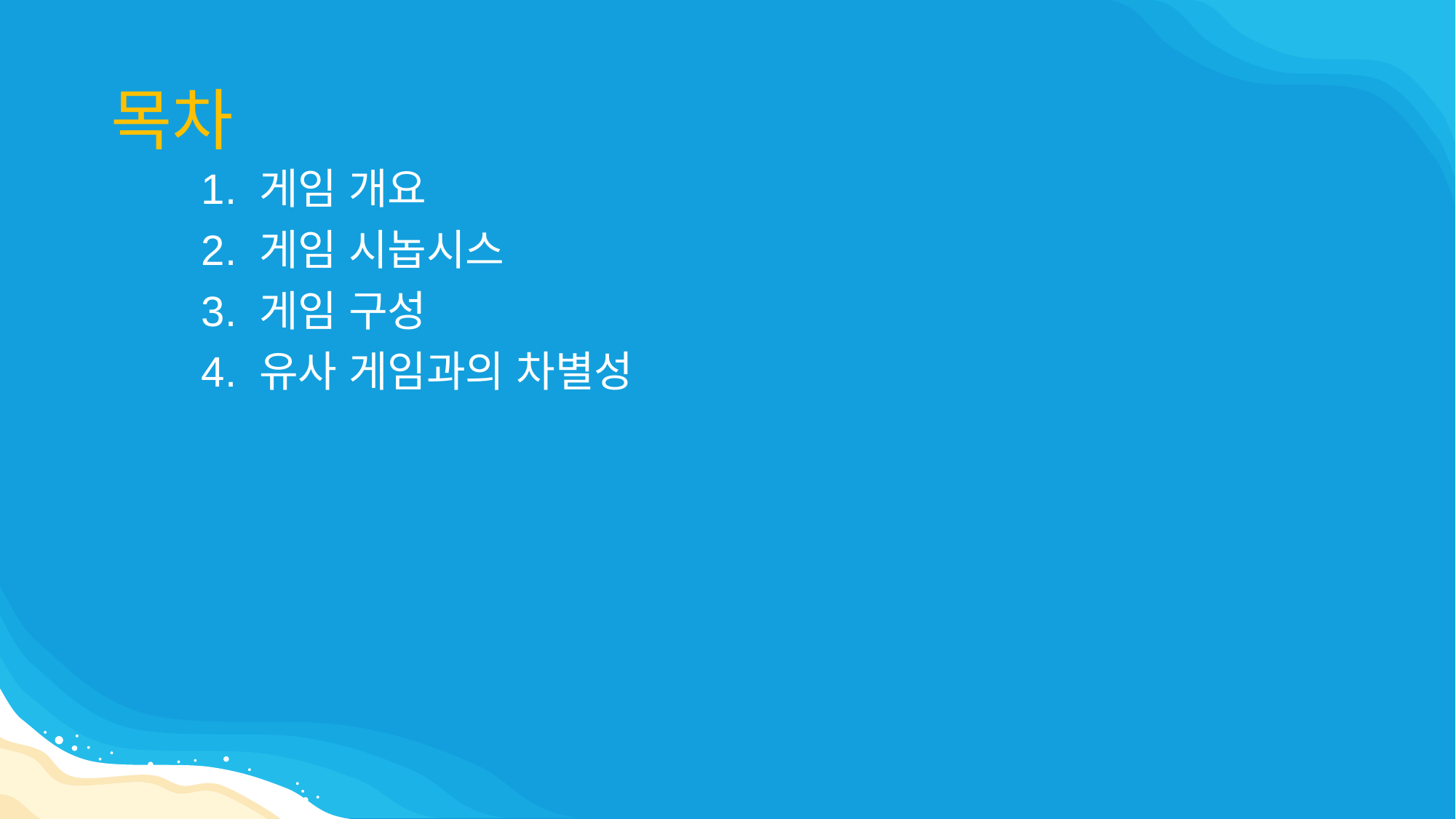

# 목차
1. 게임 개요
2. 게임 시놉시스
3. 게임 구성
4. 유사 게임과의 차별성